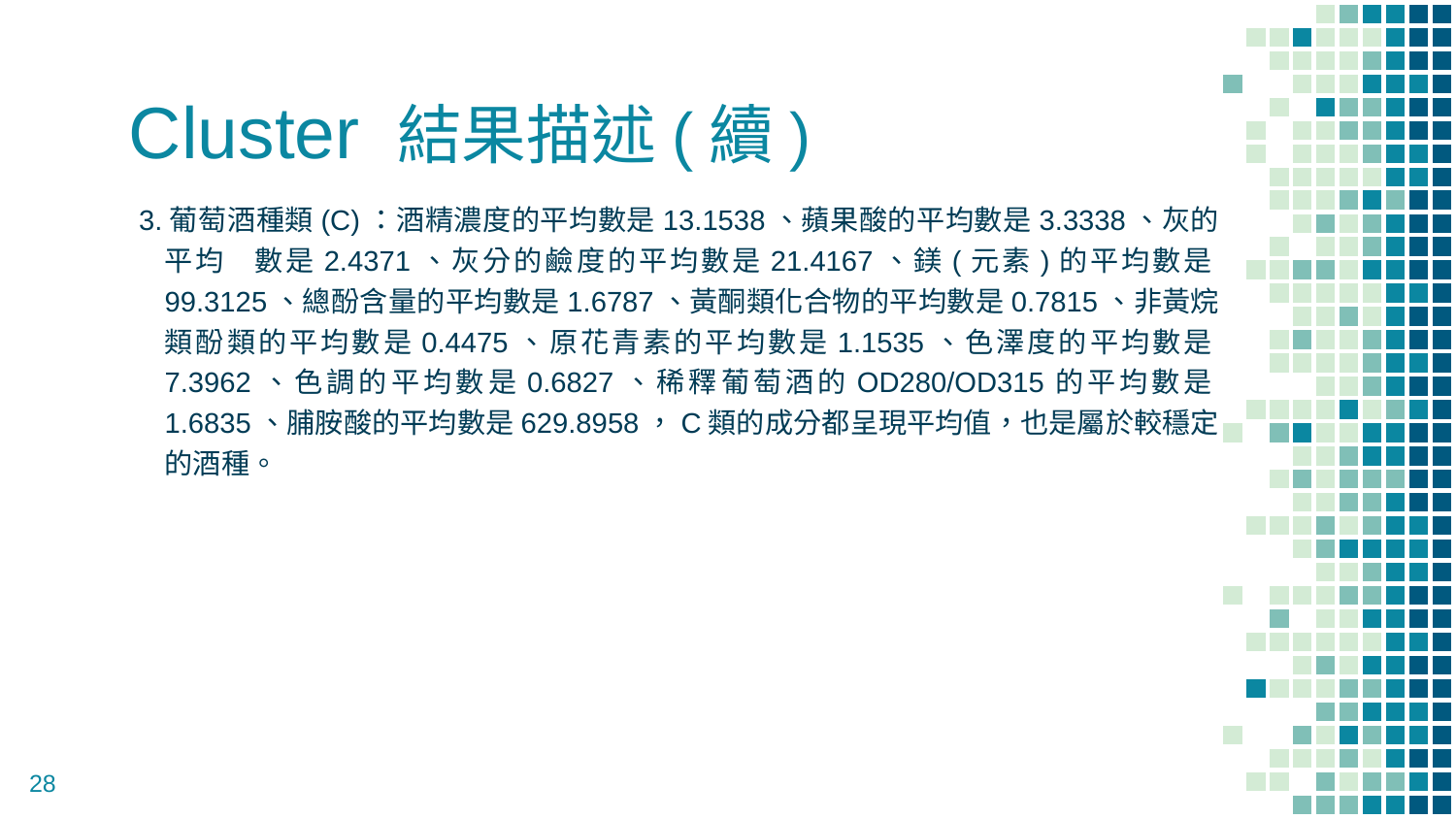

# Cluster 結果描述(續)
3.葡萄酒種類(C)：酒精濃度的平均數是13.1538、蘋果酸的平均數是3.3338、灰的平均   數是2.4371、灰分的鹼度的平均數是21.4167、鎂(元素)的平均數是99.3125、總酚含量的平均數是1.6787、黃酮類化合物的平均數是0.7815、非黃烷類酚類的平均數是0.4475、原花青素的平均數是1.1535、色澤度的平均數是7.3962、色調的平均數是0.6827、稀釋葡萄酒的OD280/OD315的平均數是1.6835、脯胺酸的平均數是629.8958，C類的成分都呈現平均值，也是屬於較穩定的酒種。
28